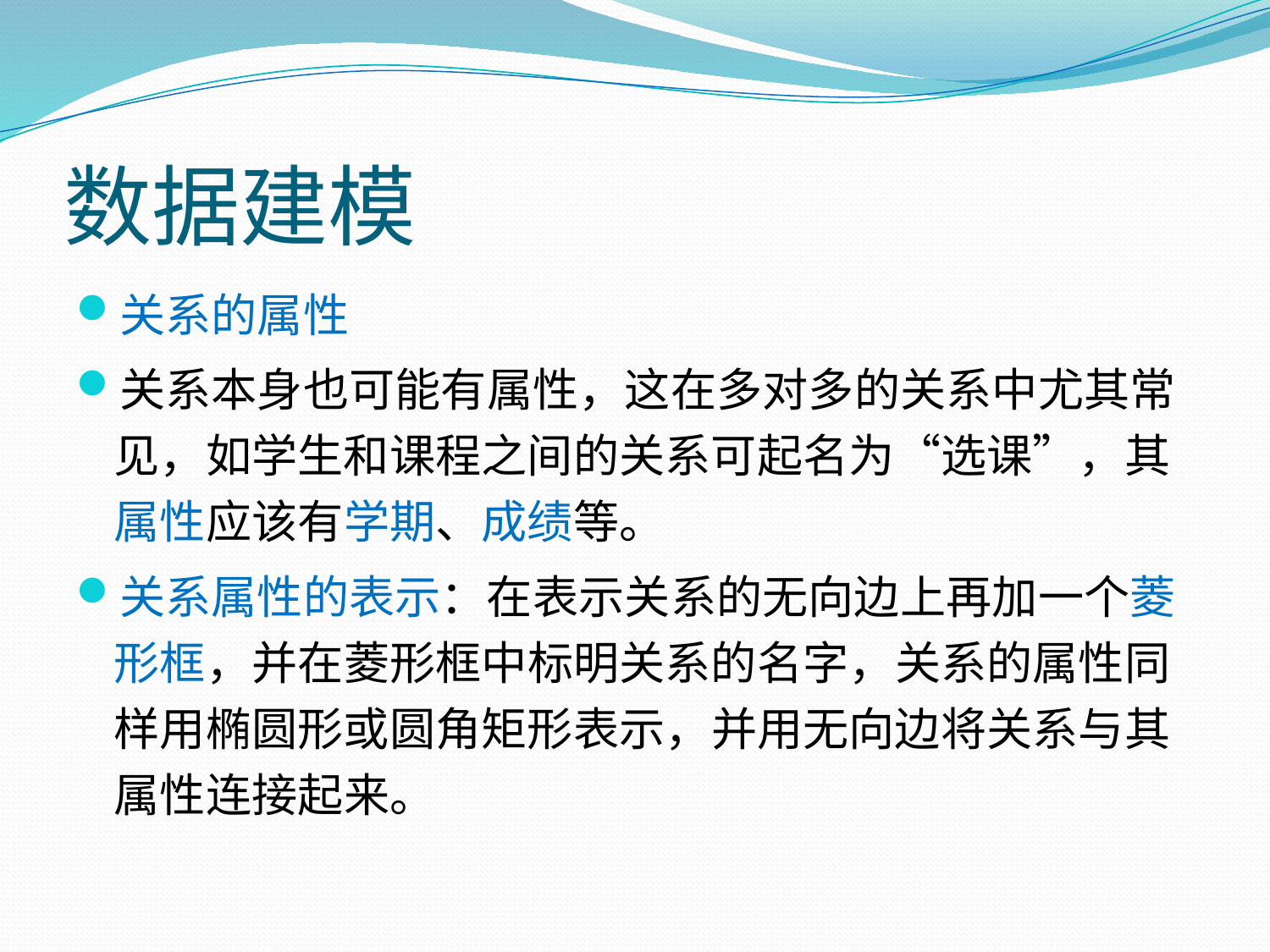

# 数据建模
关系的属性
关系本身也可能有属性，这在多对多的关系中尤其常见，如学生和课程之间的关系可起名为“选课”，其属性应该有学期、成绩等。
关系属性的表示：在表示关系的无向边上再加一个菱形框，并在菱形框中标明关系的名字，关系的属性同样用椭圆形或圆角矩形表示，并用无向边将关系与其属性连接起来。